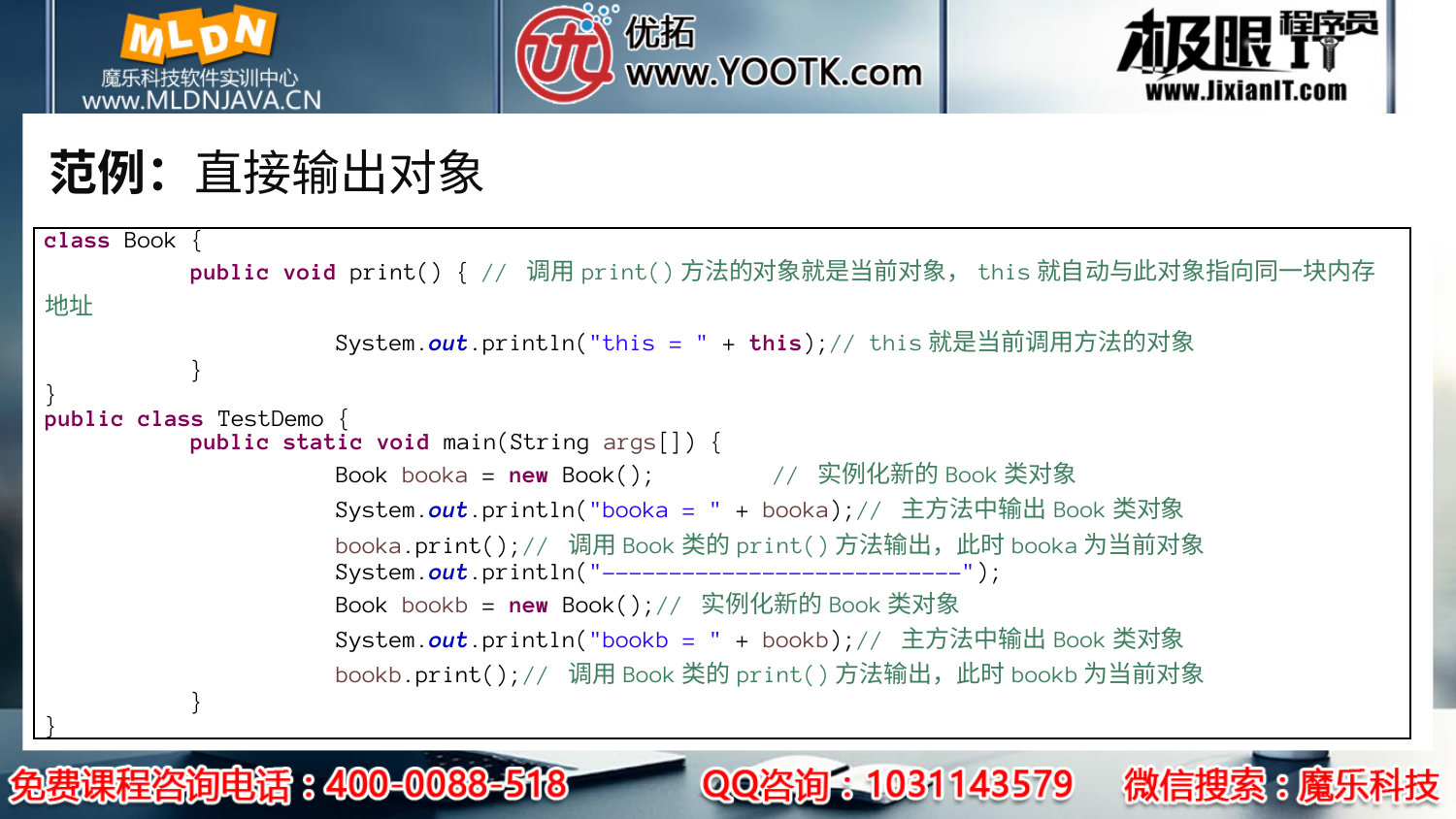

# 范例：直接输出对象
| class Book { public void print() { // 调用print()方法的对象就是当前对象，this就自动与此对象指向同一块内存地址 System.out.println("this = " + this);// this就是当前调用方法的对象 } } public class TestDemo { public static void main(String args[]) { Book booka = new Book(); // 实例化新的Book类对象 System.out.println("booka = " + booka);// 主方法中输出Book类对象 booka.print();// 调用Book类的print()方法输出，此时booka为当前对象 System.out.println("---------------------------"); Book bookb = new Book();// 实例化新的Book类对象 System.out.println("bookb = " + bookb);// 主方法中输出Book类对象 bookb.print();// 调用Book类的print()方法输出，此时bookb为当前对象 } } |
| --- |